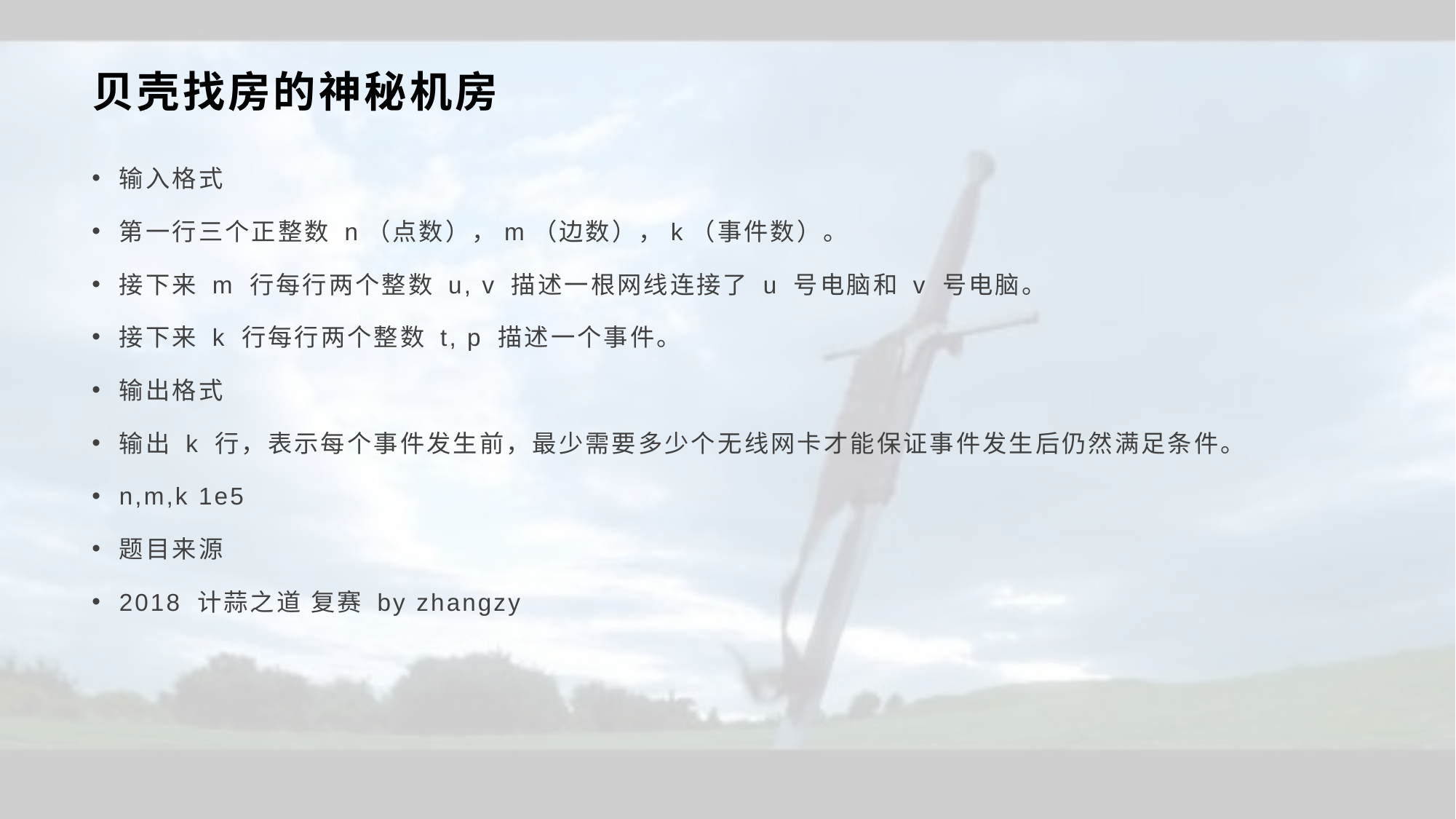

# 贝壳找房的神秘机房
输入格式
第一行三个正整数 n（点数），m（边数），k（事件数）。
接下来 m 行每行两个整数 u, v 描述一根网线连接了 u 号电脑和 v 号电脑。
接下来 k 行每行两个整数 t, p 描述一个事件。
输出格式
输出 k 行，表示每个事件发生前，最少需要多少个无线网卡才能保证事件发生后仍然满足条件。
n,m,k 1e5
题目来源
2018 计蒜之道 复赛 by zhangzy